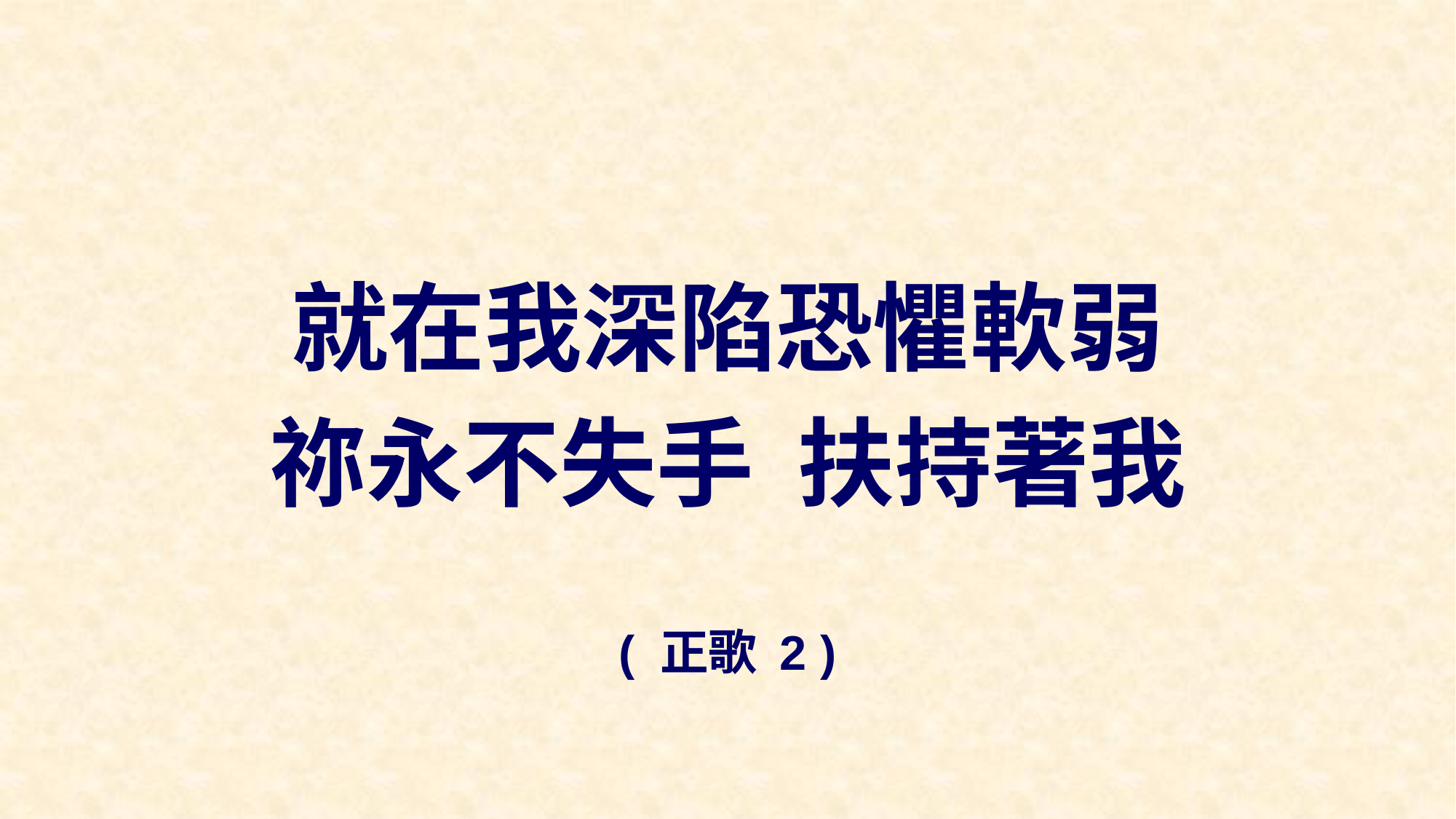

就在我深陷恐懼軟弱
祢永不失手  扶持著我
( 正歌 2 )